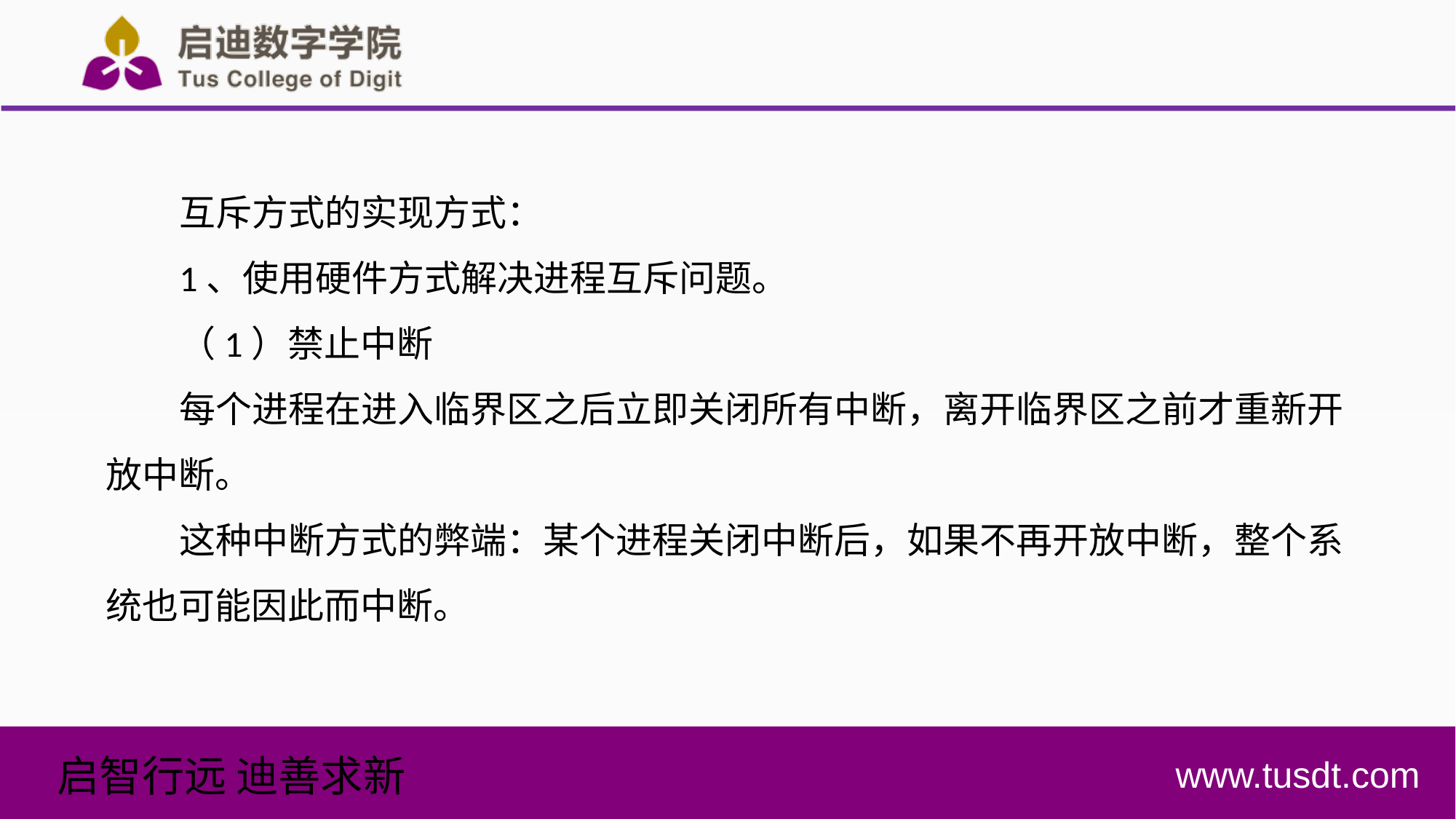

互斥方式的实现方式：
1、使用硬件方式解决进程互斥问题。
（1）禁止中断
每个进程在进入临界区之后立即关闭所有中断，离开临界区之前才重新开放中断。
这种中断方式的弊端：某个进程关闭中断后，如果不再开放中断，整个系统也可能因此而中断。